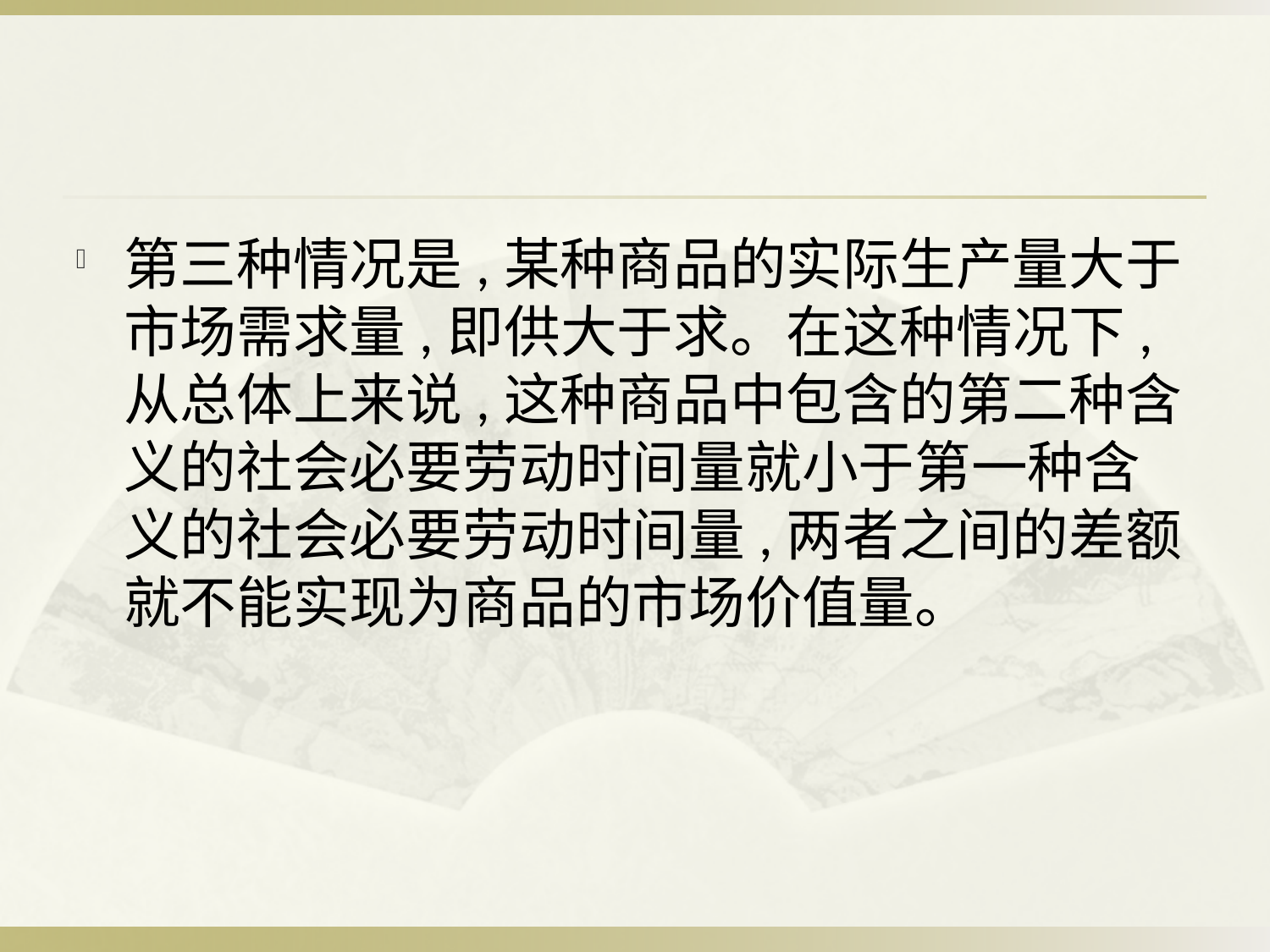

#
第三种情况是,某种商品的实际生产量大于市场需求量,即供大于求。在这种情况下,从总体上来说,这种商品中包含的第二种含义的社会必要劳动时间量就小于第一种含义的社会必要劳动时间量,两者之间的差额就不能实现为商品的市场价值量。